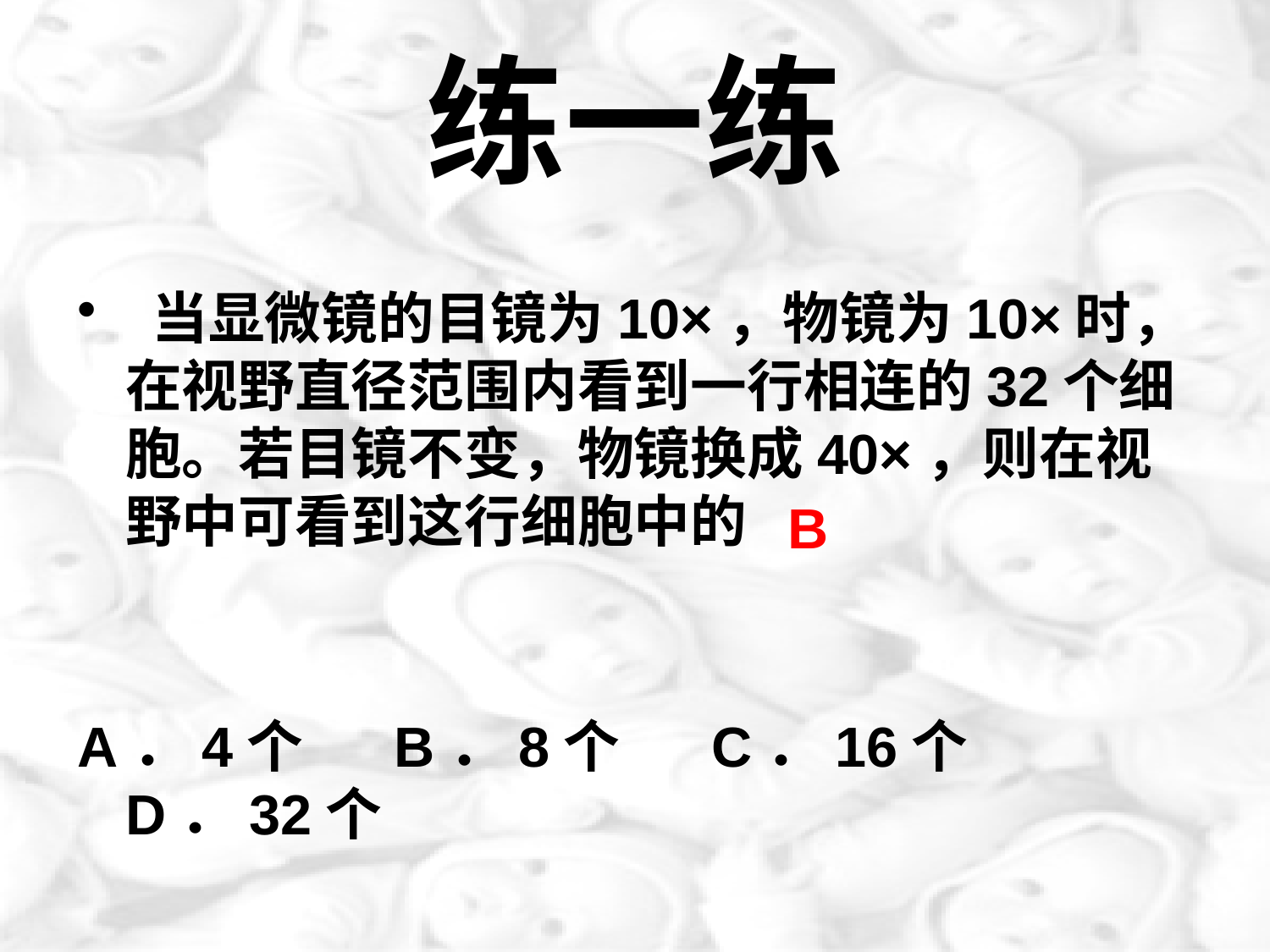

# 练一练
 当显微镜的目镜为10×，物镜为10×时，在视野直径范围内看到一行相连的32个细胞。若目镜不变，物镜换成40×，则在视野中可看到这行细胞中的

A．4个      B．8个      C．16个       D．32个
B